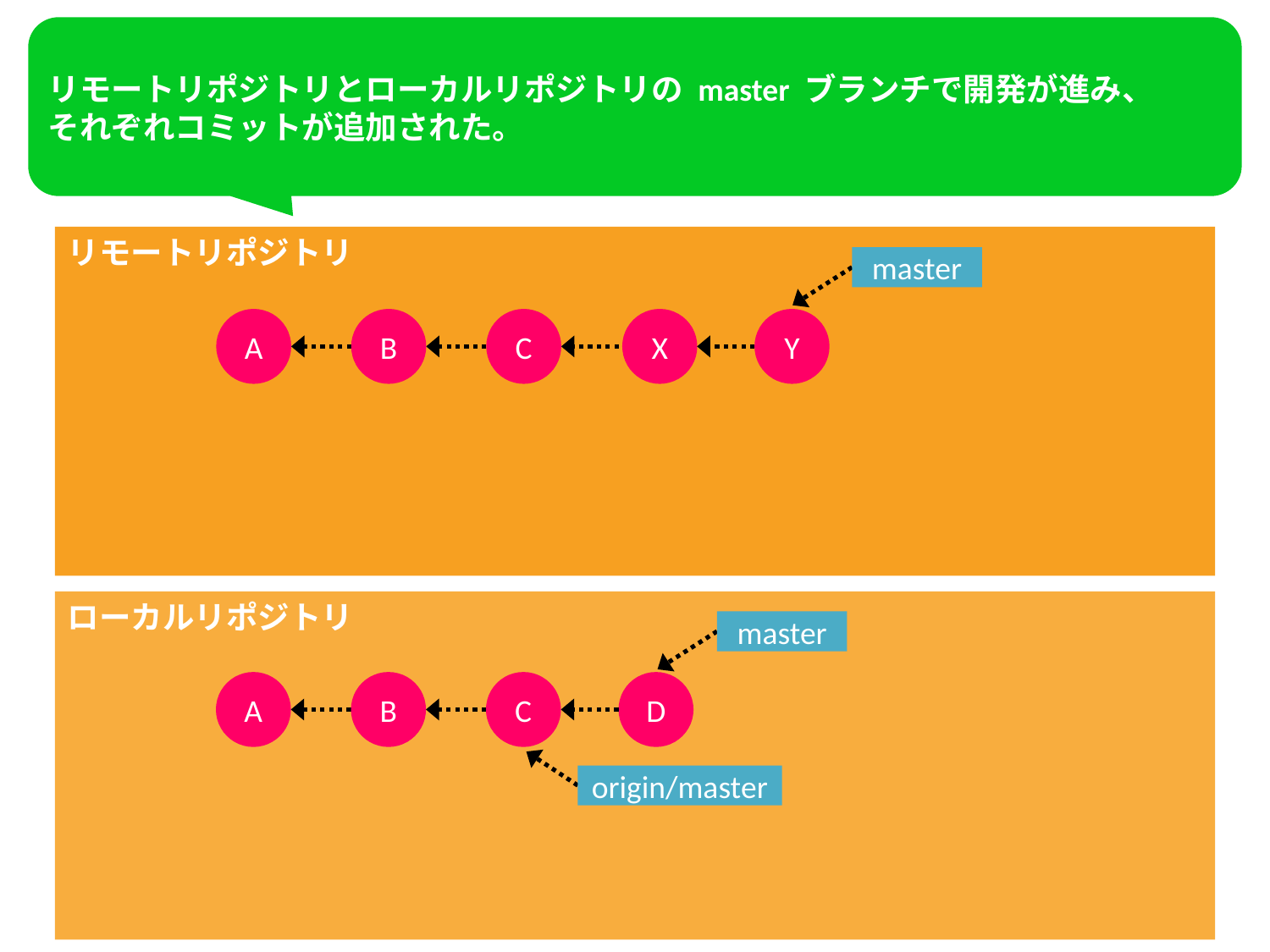

リモートリポジトリとローカルリポジトリの master ブランチで開発が進み、
それぞれコミットが追加された。

リモートリポジトリ
master
A
B
C
X
Y
ローカルリポジトリ
master
A
B
C
D
origin/master